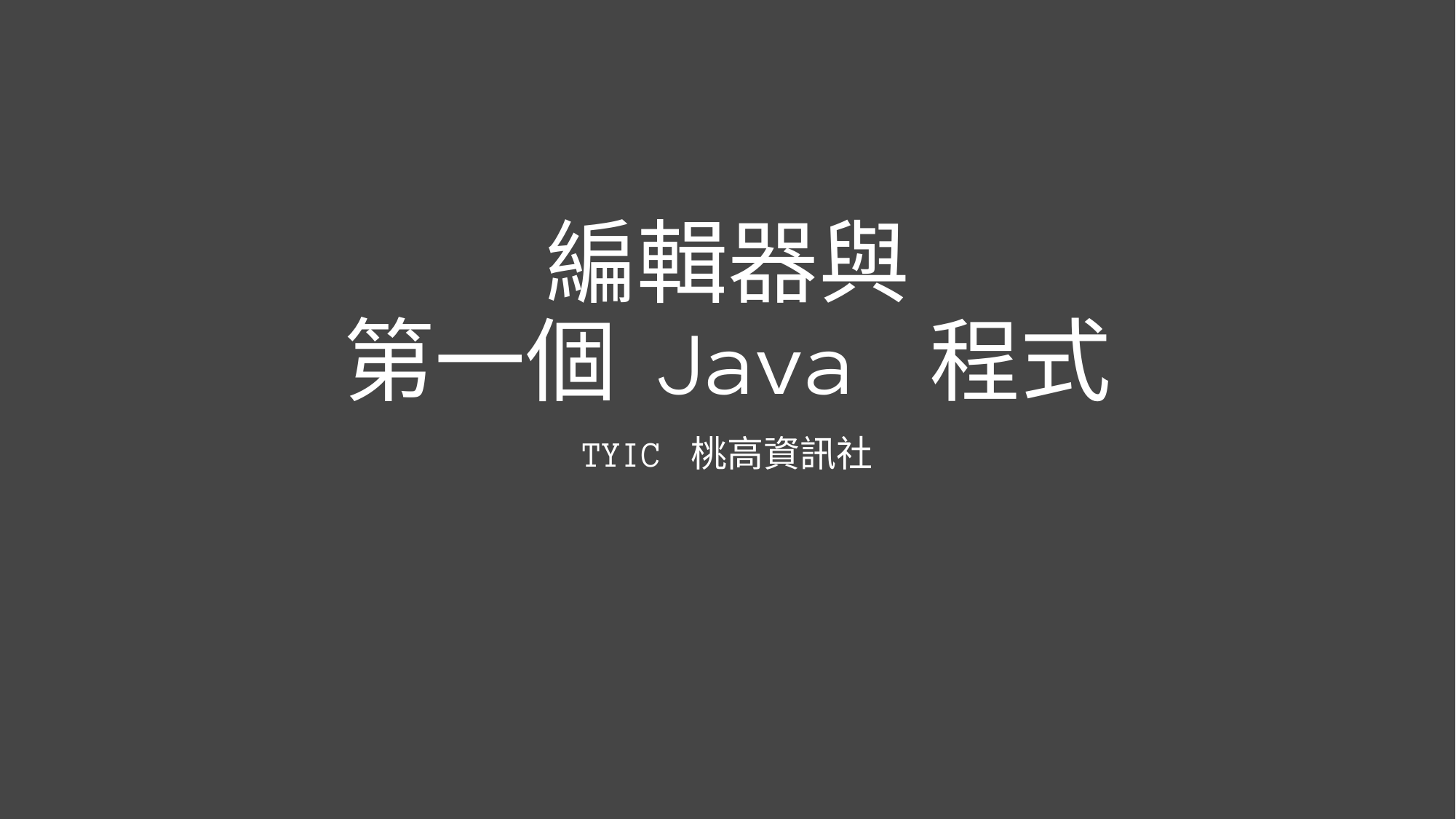

# 編輯器與 第一個 Java 程式
TYIC 桃高資訊社